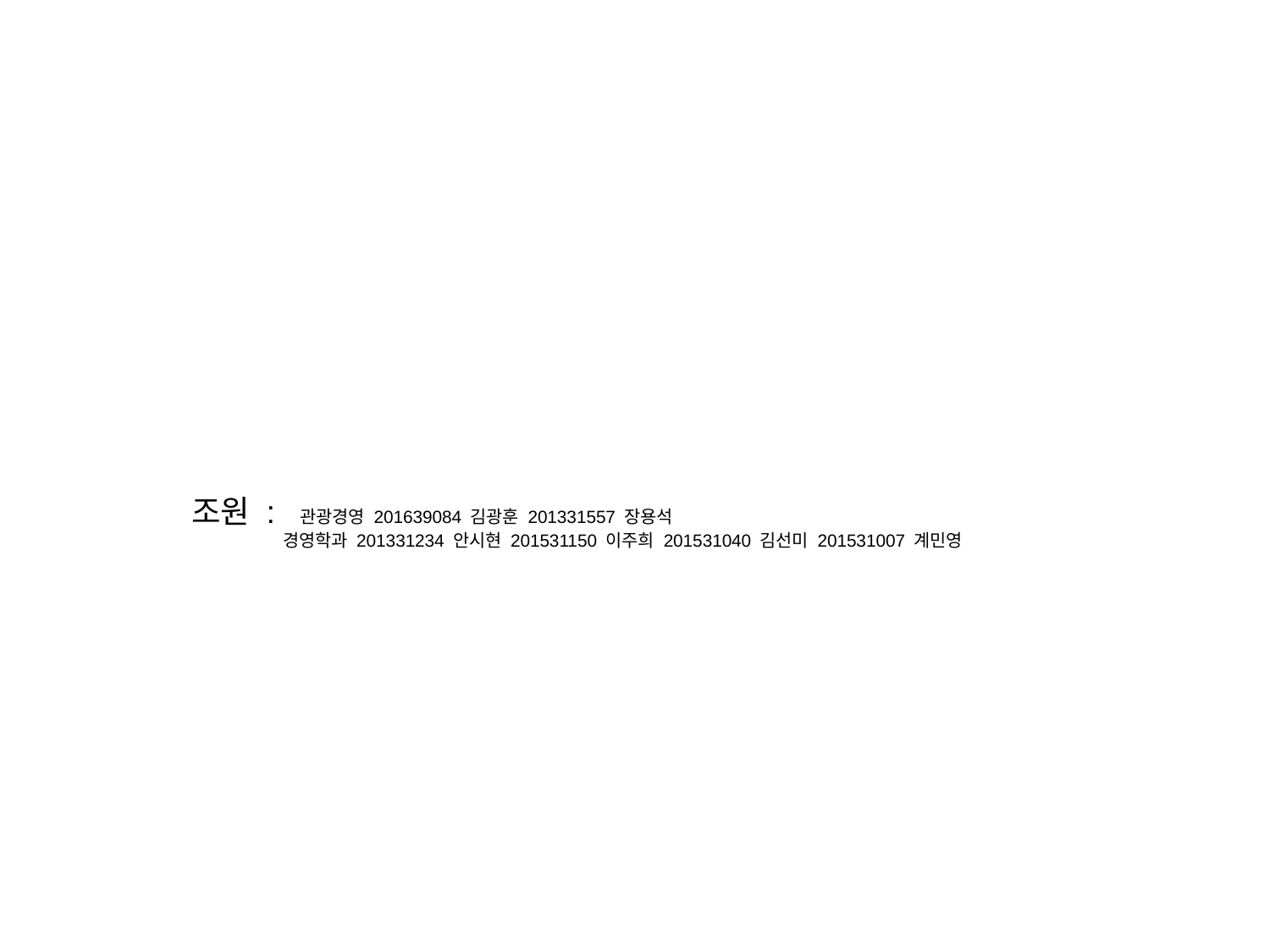

조원 :  관광경영 201639084 김광훈 201331557 장용석
                  경영학과 201331234 안시현 201531150 이주희 201531040 김선미 201531007 계민영